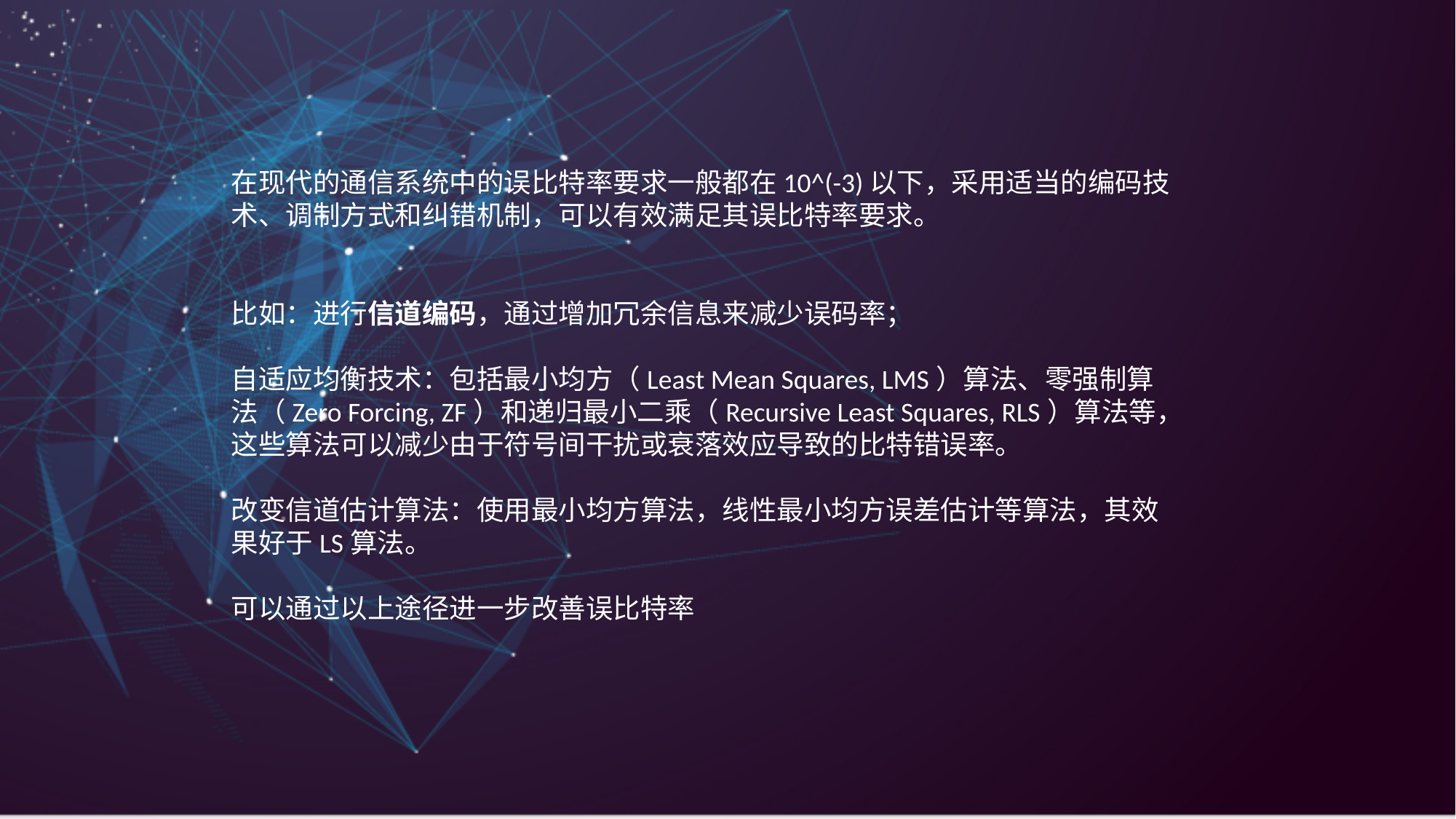

在现代的通信系统中的误比特率要求一般都在10^(-3)以下，采用适当的编码技术、调制方式和纠错机制，可以有效满足其误比特率要求。

比如：进行信道编码，通过增加冗余信息来减少误码率；

自适应均衡技术：包括最小均方（Least Mean Squares, LMS）算法、零强制算法（Zero Forcing, ZF）和递归最小二乘（Recursive Least Squares, RLS）算法等，这些算法可以减少由于符号间干扰或衰落效应导致的比特错误率。

改变信道估计算法：使用最小均方算法，线性最小均方误差估计等算法，其效果好于LS算法。

可以通过以上途径进一步改善误比特率